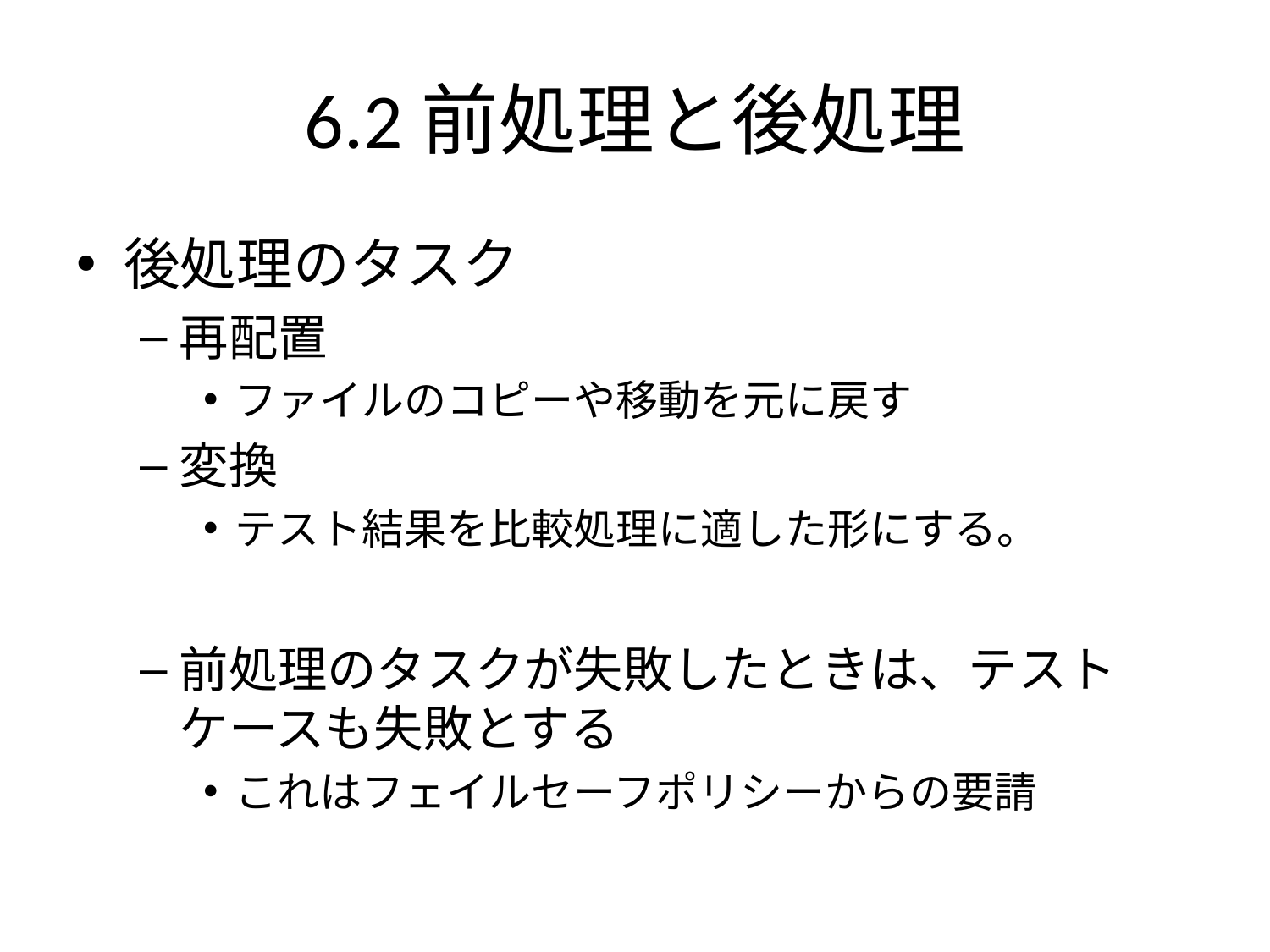

# 6.2前処理と後処理
後処理のタスク
再配置
ファイルのコピーや移動を元に戻す
変換
テスト結果を比較処理に適した形にする。

前処理のタスクが失敗したときは、テストケースも失敗とする
これはフェイルセーフポリシーからの要請